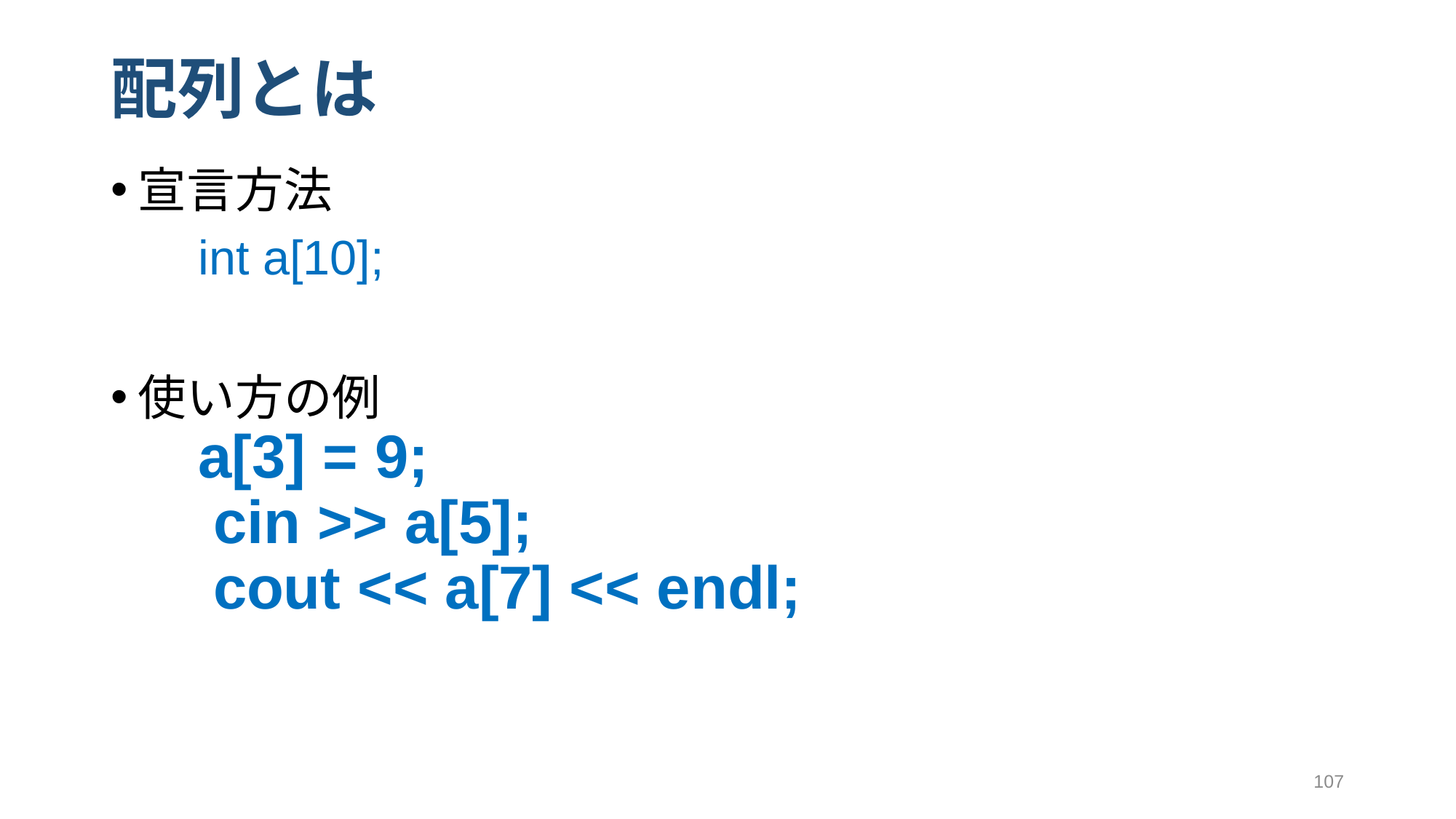

# 配列とは
宣言方法
　int a[10];
使い方の例
　a[3] = 9;
　cin >> a[5];
　cout << a[7] << endl;
107